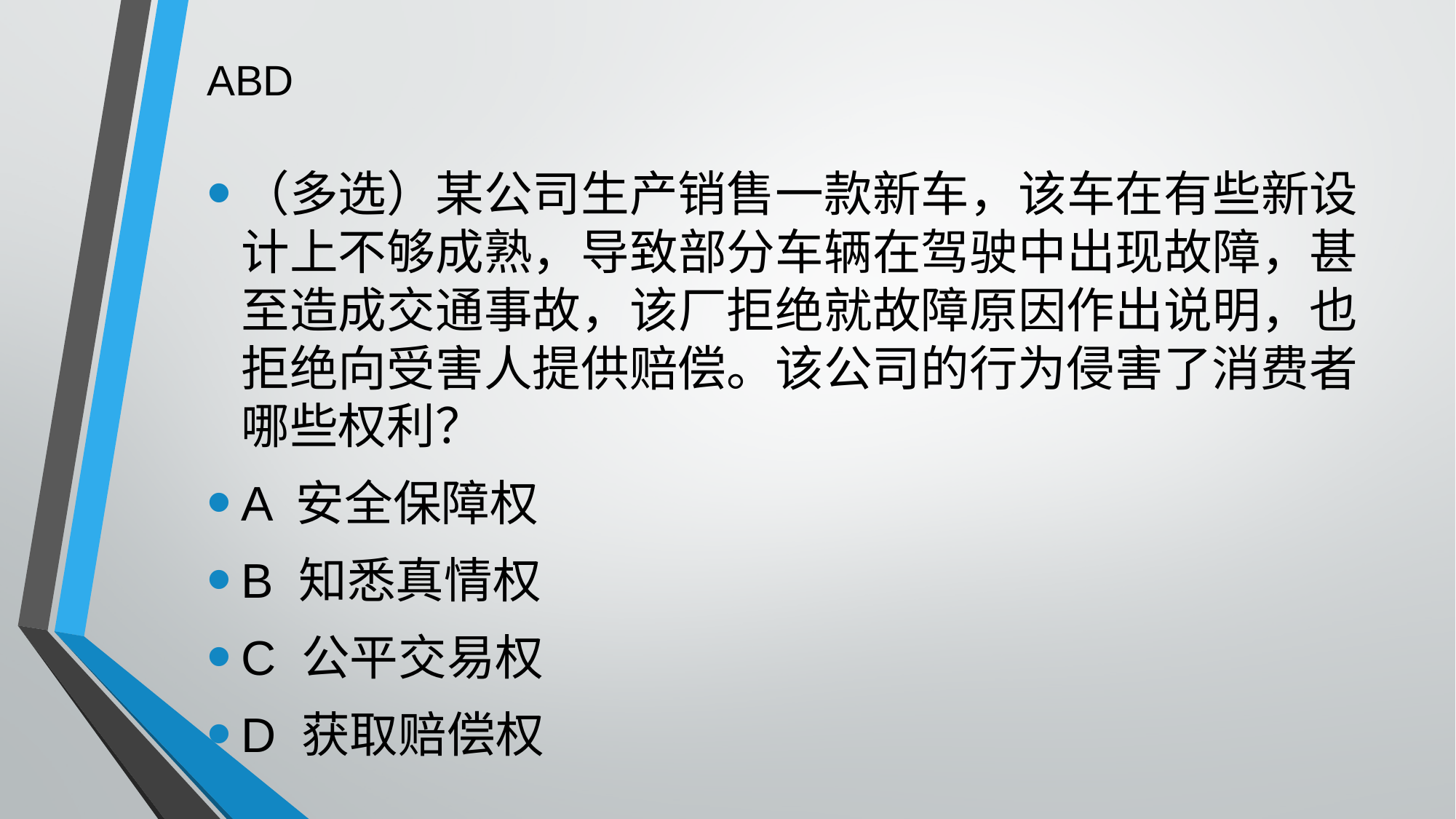

ABD
（多选）某公司生产销售一款新车，该车在有些新设计上不够成熟，导致部分车辆在驾驶中出现故障，甚至造成交通事故，该厂拒绝就故障原因作出说明，也拒绝向受害人提供赔偿。该公司的行为侵害了消费者哪些权利？
A 安全保障权
B 知悉真情权
C 公平交易权
D 获取赔偿权